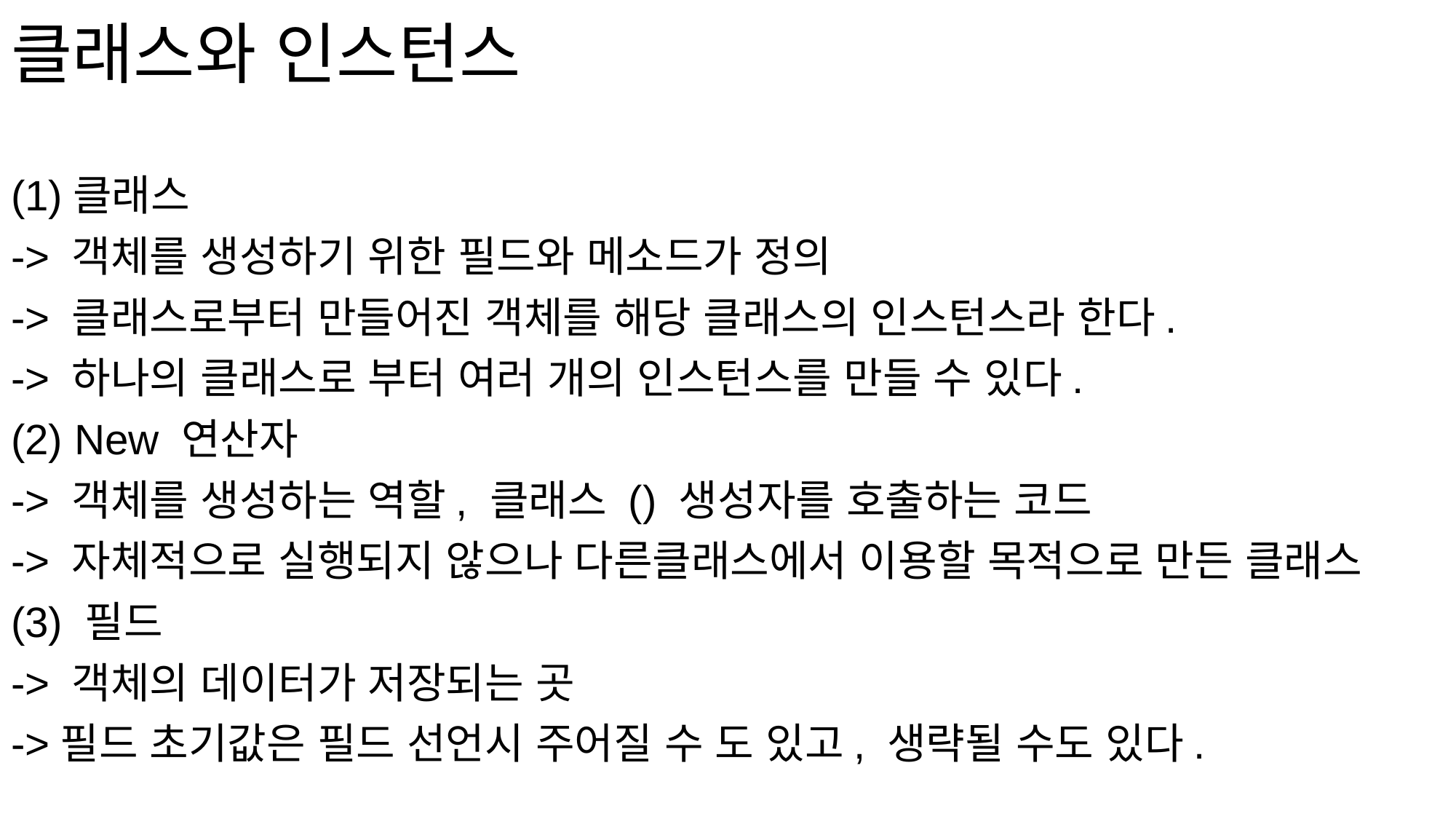

# 클래스와 인스턴스
(1)클래스
-> 객체를 생성하기 위한 필드와 메소드가 정의
-> 클래스로부터 만들어진 객체를 해당 클래스의 인스턴스라 한다.
-> 하나의 클래스로 부터 여러 개의 인스턴스를 만들 수 있다.
(2) New 연산자
-> 객체를 생성하는 역할, 클래스 () 생성자를 호출하는 코드
-> 자체적으로 실행되지 않으나 다른클래스에서 이용할 목적으로 만든 클래스
(3) 필드
-> 객체의 데이터가 저장되는 곳
->필드 초기값은 필드 선언시 주어질 수 도 있고, 생략될 수도 있다.